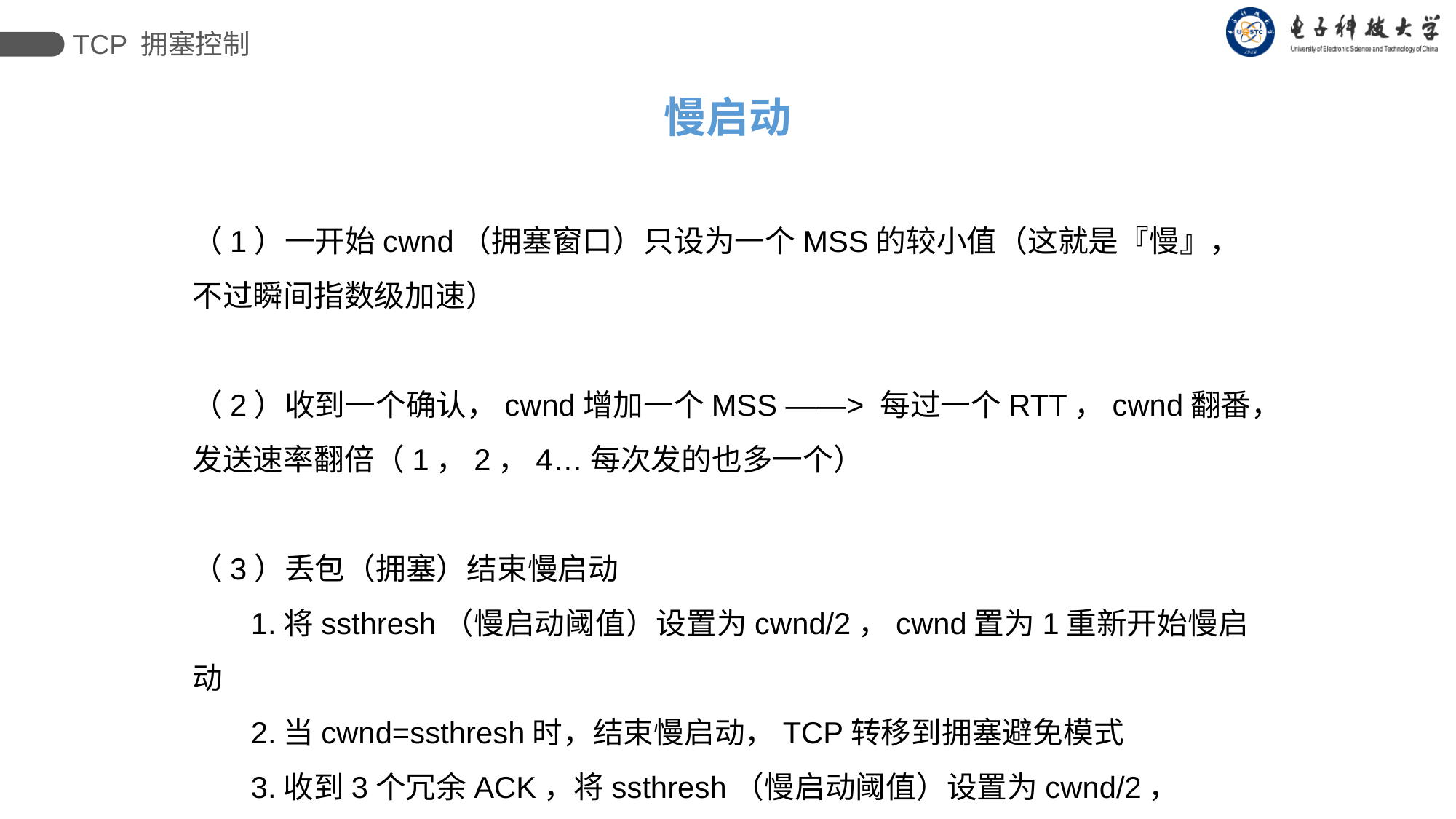

TCP 拥塞控制

慢启动
（1）一开始cwnd（拥塞窗口）只设为一个MSS的较小值（这就是『慢』，不过瞬间指数级加速）

（2）收到一个确认，cwnd增加一个MSS ——> 每过一个RTT，cwnd翻番，发送速率翻倍（1，2，4…每次发的也多一个）

（3）丢包（拥塞）结束慢启动
       1.将ssthresh（慢启动阈值）设置为cwnd/2，cwnd置为1重新开始慢启动
       2.当cwnd=ssthresh时，结束慢启动，TCP转移到拥塞避免模式
       3.收到3个冗余ACK，将ssthresh（慢启动阈值）设置为cwnd/2，    	cwnd=cwnd/2+3MSS执行快速重传，进入快速恢复模式